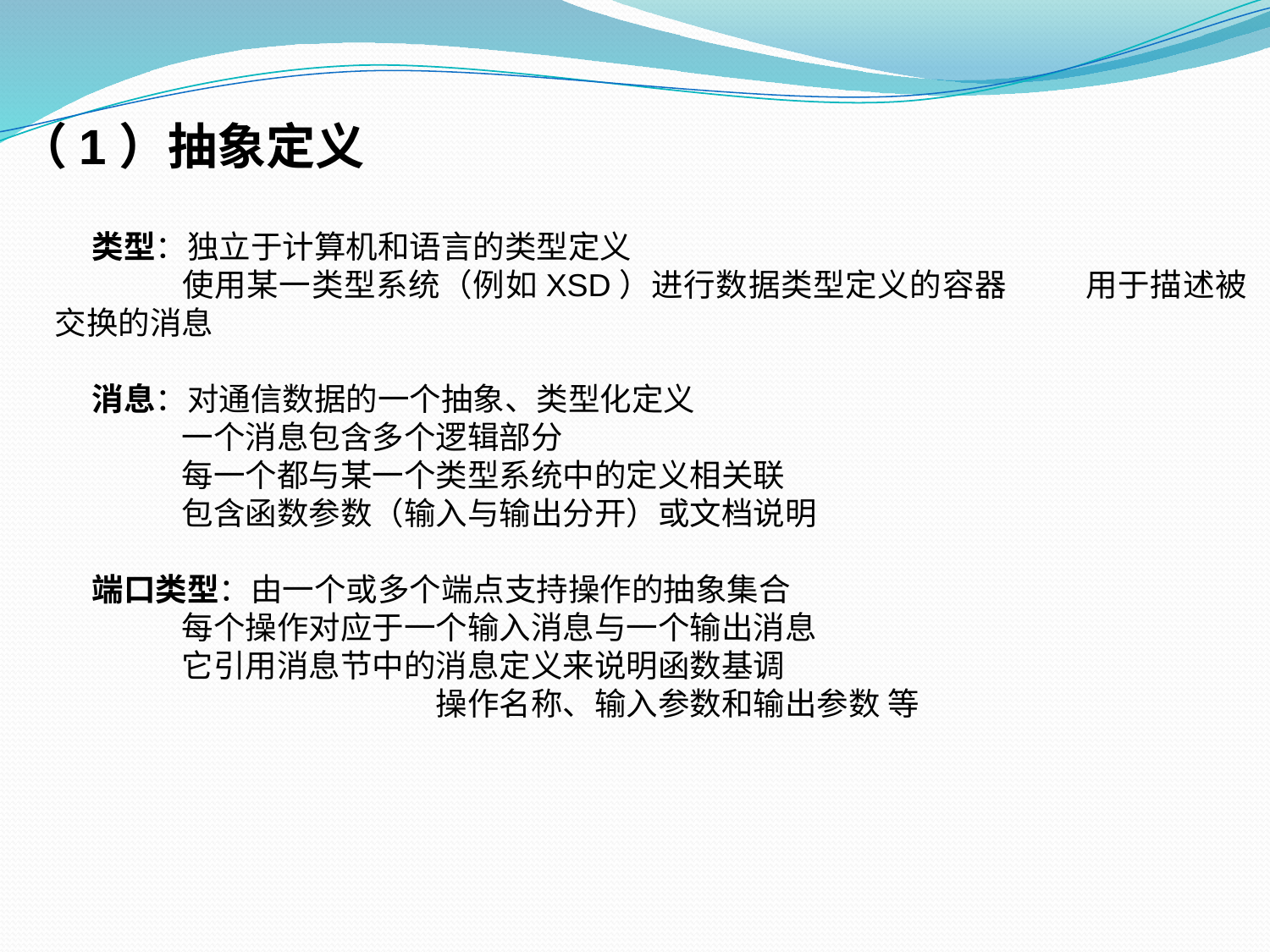

（1）抽象定义
类型：独立于计算机和语言的类型定义
	使用某一类型系统（例如XSD）进行数据类型定义的容器	用于描述被交换的消息

消息：对通信数据的一个抽象、类型化定义
	一个消息包含多个逻辑部分
	每一个都与某一个类型系统中的定义相关联
	包含函数参数（输入与输出分开）或文档说明

端口类型：由一个或多个端点支持操作的抽象集合
	每个操作对应于一个输入消息与一个输出消息
	它引用消息节中的消息定义来说明函数基调
			操作名称、输入参数和输出参数 等